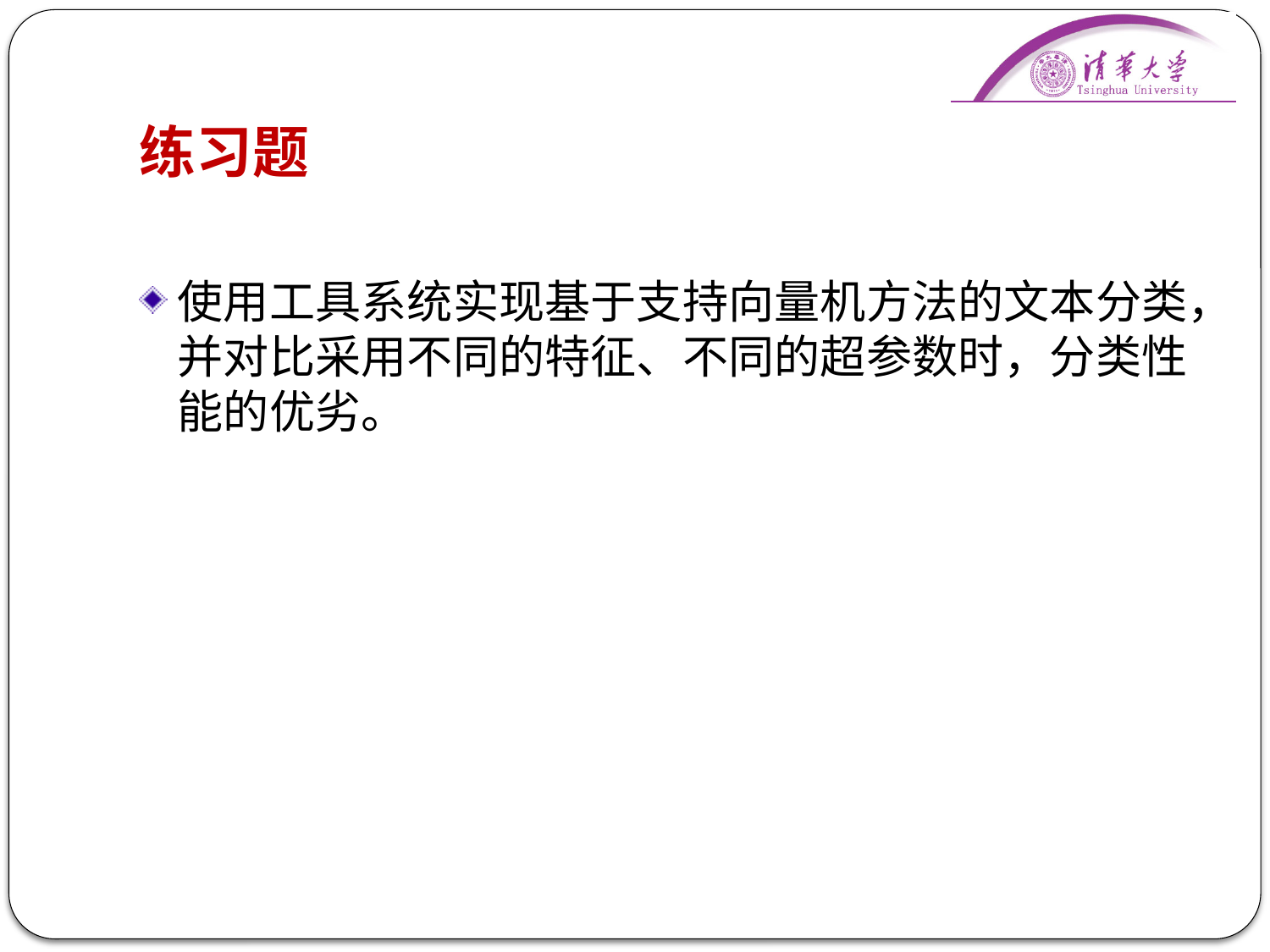

# 练习题

使用工具系统实现基于支持向量机方法的文本分类，并对比采用不同的特征、不同的超参数时，分类性能的优劣。